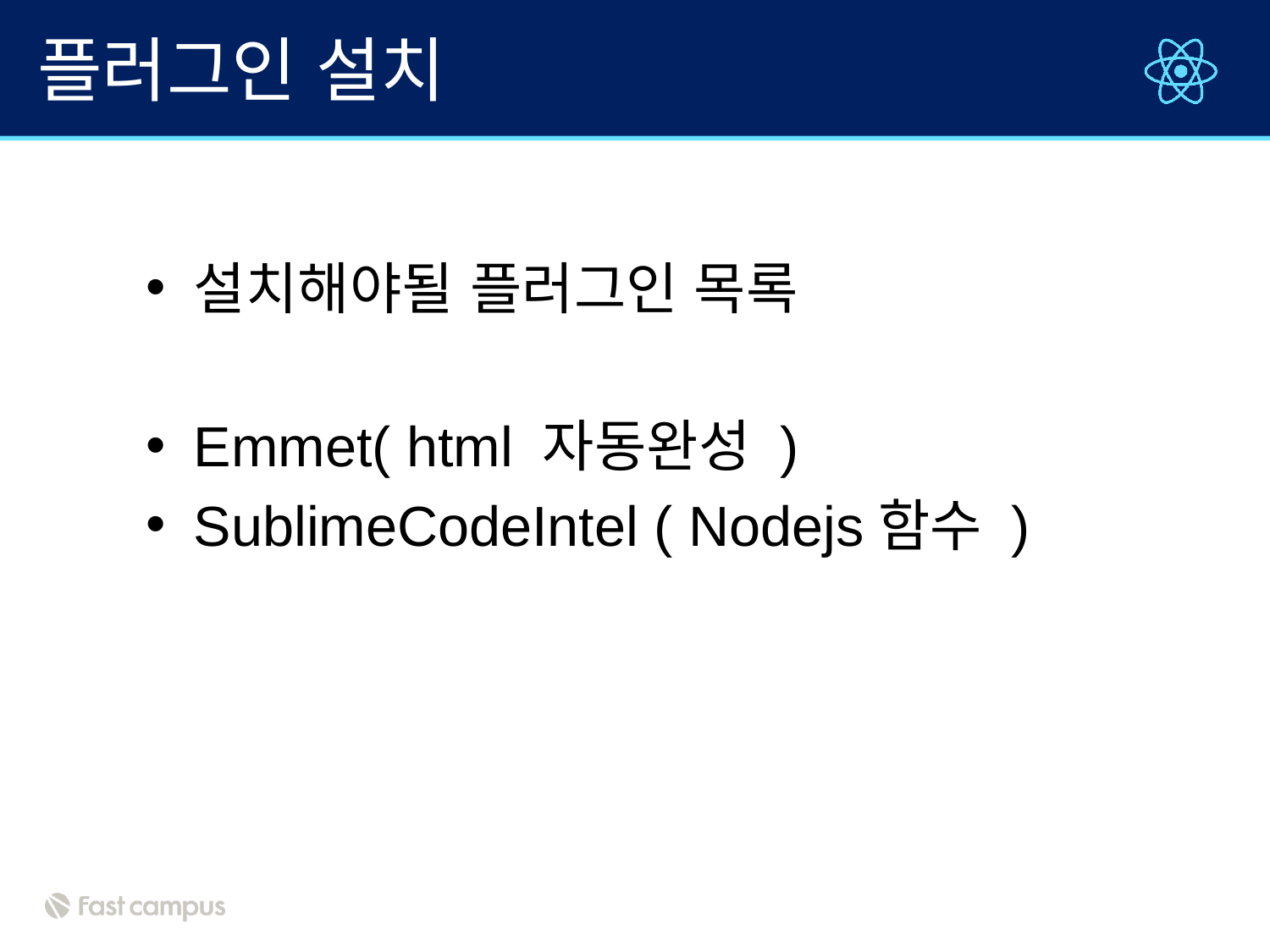

# 플러그인 설치
설치해야될 플러그인 목록

Emmet( html 자동완성 )
SublimeCodeIntel ( Nodejs함수 )